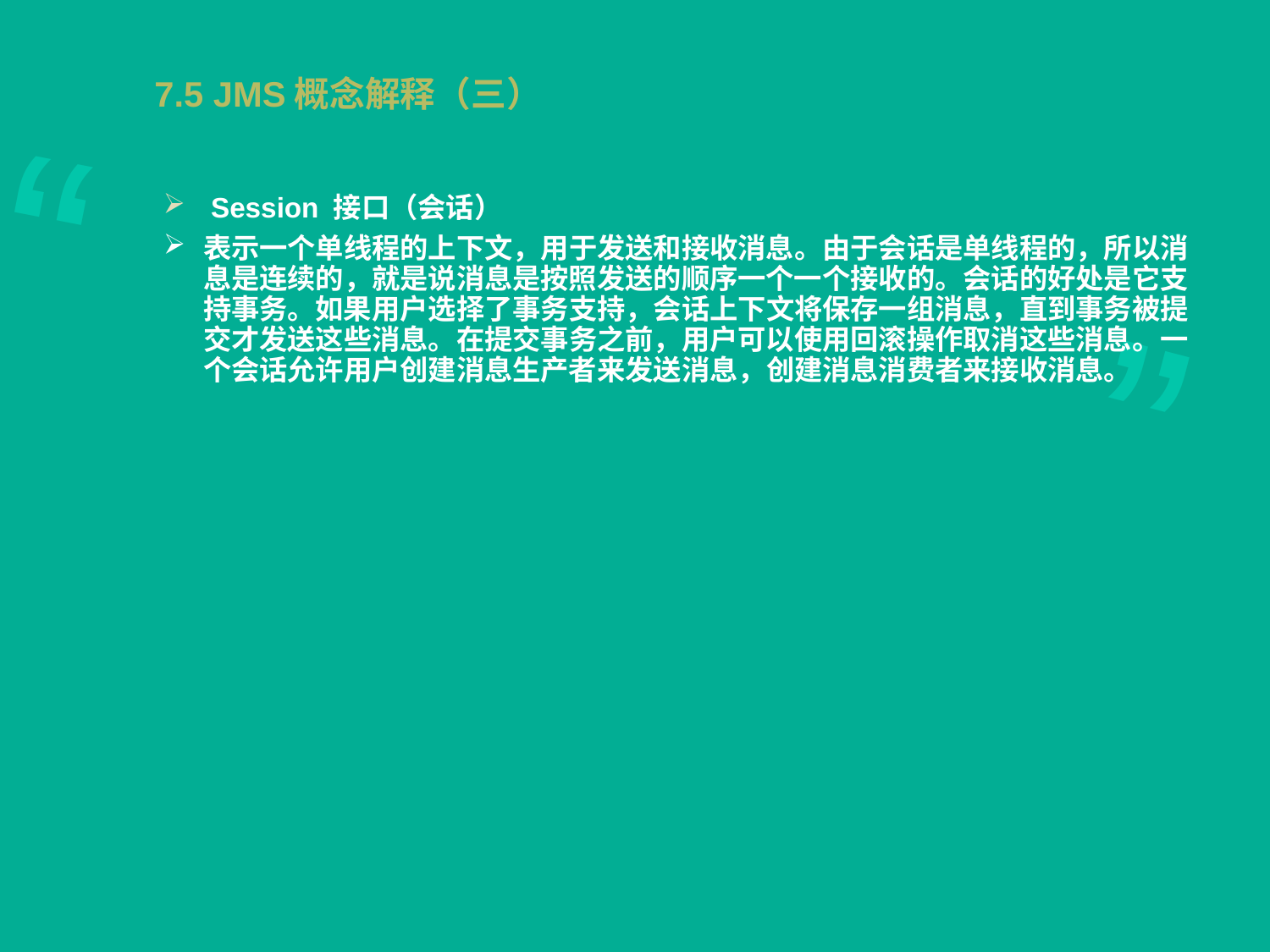

# 7.5 JMS概念解释（三）
Session 接口（会话）
表示一个单线程的上下文，用于发送和接收消息。由于会话是单线程的，所以消息是连续的，就是说消息是按照发送的顺序一个一个接收的。会话的好处是它支持事务。如果用户选择了事务支持，会话上下文将保存一组消息，直到事务被提交才发送这些消息。在提交事务之前，用户可以使用回滚操作取消这些消息。一个会话允许用户创建消息生产者来发送消息，创建消息消费者来接收消息。